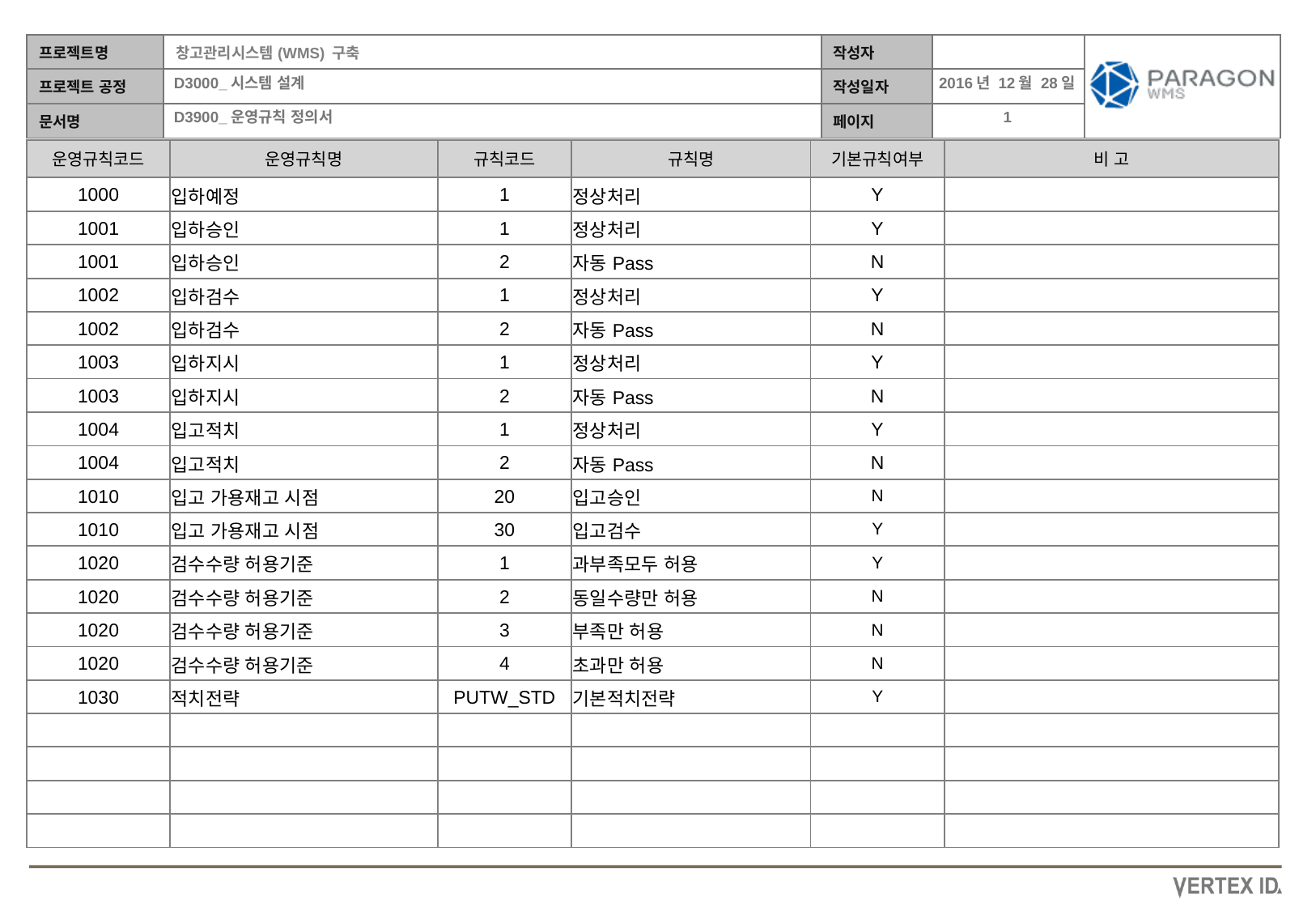

2016년 12월 28일
| 운영규칙코드 | 운영규칙명 | 규칙코드 | 규칙명 | 기본규칙여부 | 비 고 |
| --- | --- | --- | --- | --- | --- |
| 1000 | 입하예정 | 1 | 정상처리 | Y |  |
| --- | --- | --- | --- | --- | --- |
| 1001 | 입하승인 | 1 | 정상처리 | Y |  |
| 1001 | 입하승인 | 2 | 자동Pass | N |  |
| 1002 | 입하검수 | 1 | 정상처리 | Y |  |
| 1002 | 입하검수 | 2 | 자동Pass | N |  |
| 1003 | 입하지시 | 1 | 정상처리 | Y |  |
| 1003 | 입하지시 | 2 | 자동Pass | N |  |
| 1004 | 입고적치 | 1 | 정상처리 | Y |  |
| 1004 | 입고적치 | 2 | 자동Pass | N |  |
| 1010 | 입고 가용재고 시점 | 20 | 입고승인 | N |  |
| 1010 | 입고 가용재고 시점 | 30 | 입고검수 | Y |  |
| 1020 | 검수수량 허용기준 | 1 | 과부족모두 허용 | Y |  |
| 1020 | 검수수량 허용기준 | 2 | 동일수량만 허용 | N |  |
| 1020 | 검수수량 허용기준 | 3 | 부족만 허용 | N |  |
| 1020 | 검수수량 허용기준 | 4 | 초과만 허용 | N |  |
| 1030 | 적치전략 | PUTW\_STD | 기본적치전략 | Y |  |
|  |  |  |  |  |  |
|  |  |  |  |  |  |
|  |  |  |  |  |  |
|  |  |  |  |  |  |